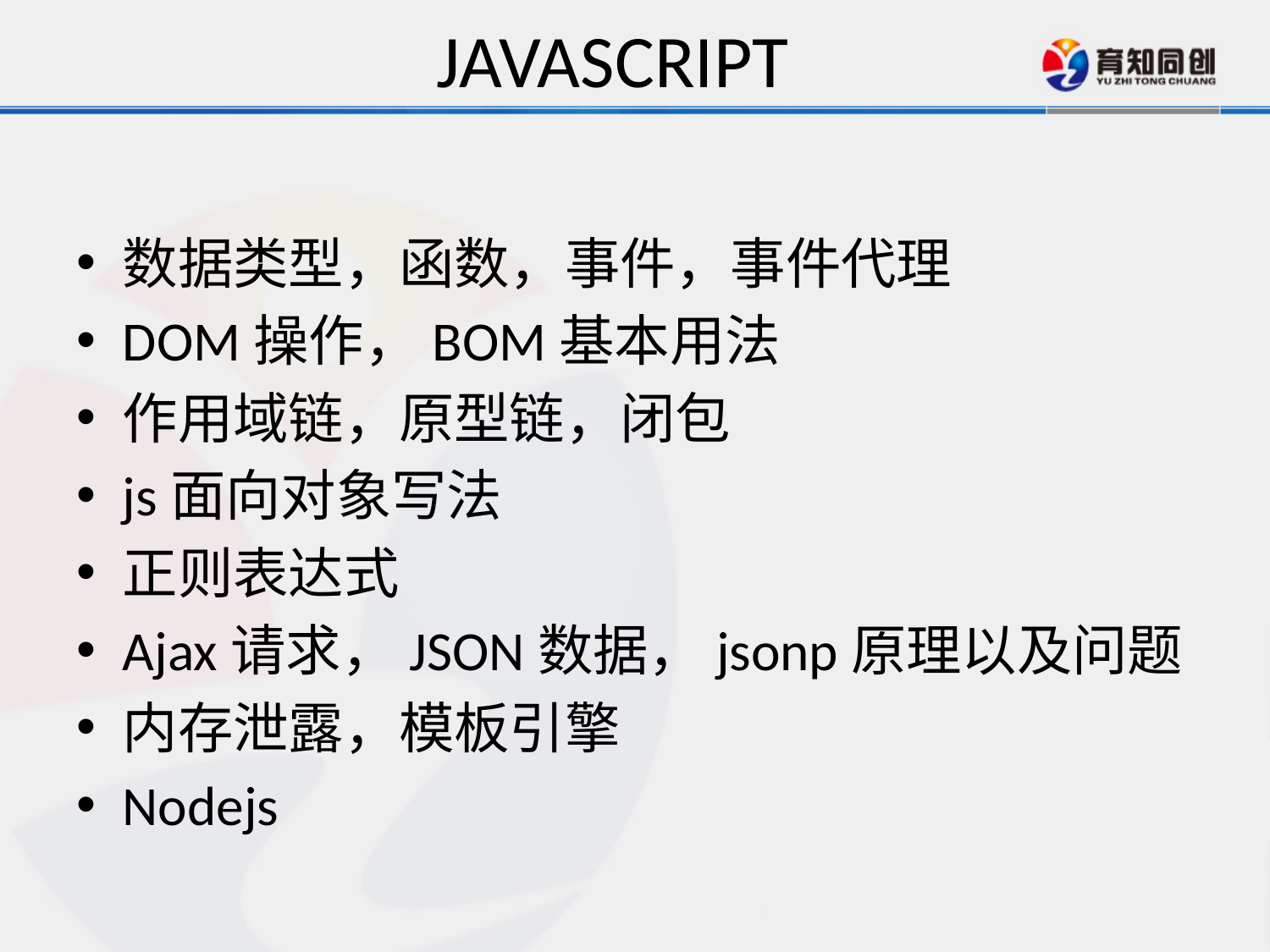

# JAVASCRIPT
数据类型，函数，事件，事件代理
DOM操作，BOM基本用法
作用域链，原型链，闭包
js面向对象写法
正则表达式
Ajax请求，JSON数据，jsonp原理以及问题
内存泄露，模板引擎
Nodejs